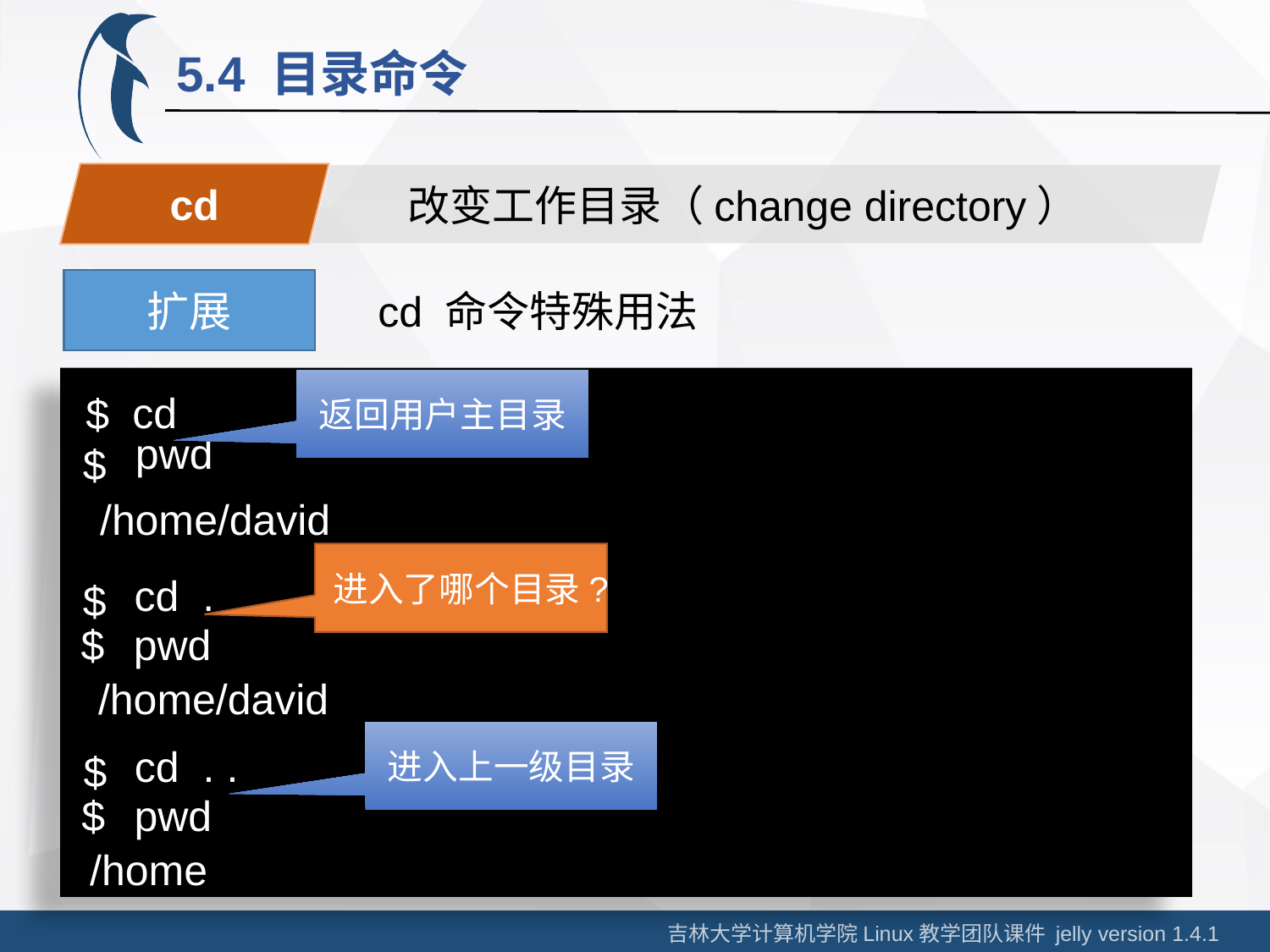

5.4 目录命令
cd
改变工作目录（change directory）
扩展
cd 命令特殊用法

返回用户主目录
cd
$
pwd
$
/home/david
进入了哪个目录?
cd  .
$
$
pwd
/home/david
进入上一级目录
cd  . .
$
$
pwd
/home